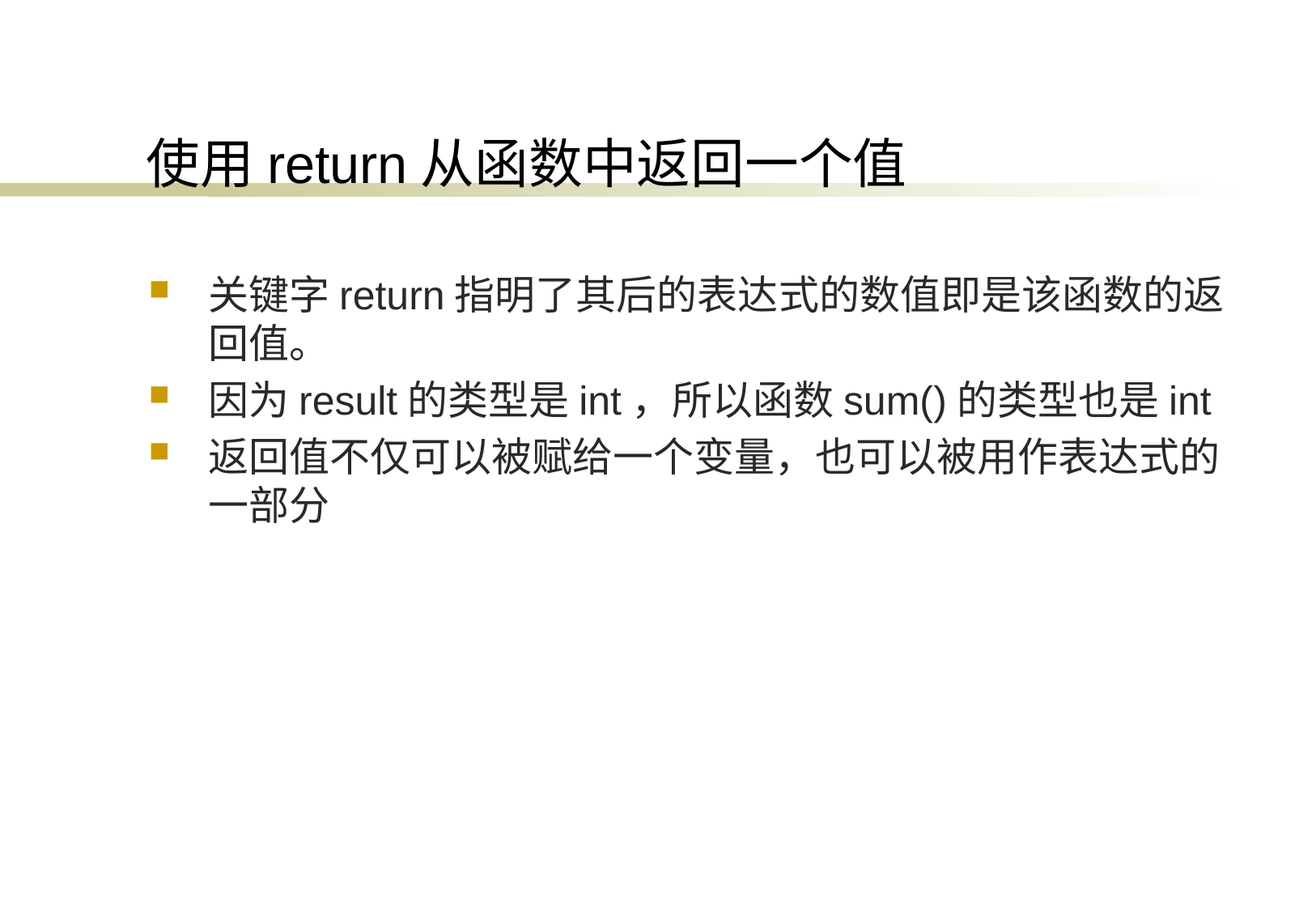

# 使用return从函数中返回一个值
关键字return指明了其后的表达式的数值即是该函数的返回值。
因为result的类型是int，所以函数sum()的类型也是int
返回值不仅可以被赋给一个变量，也可以被用作表达式的一部分